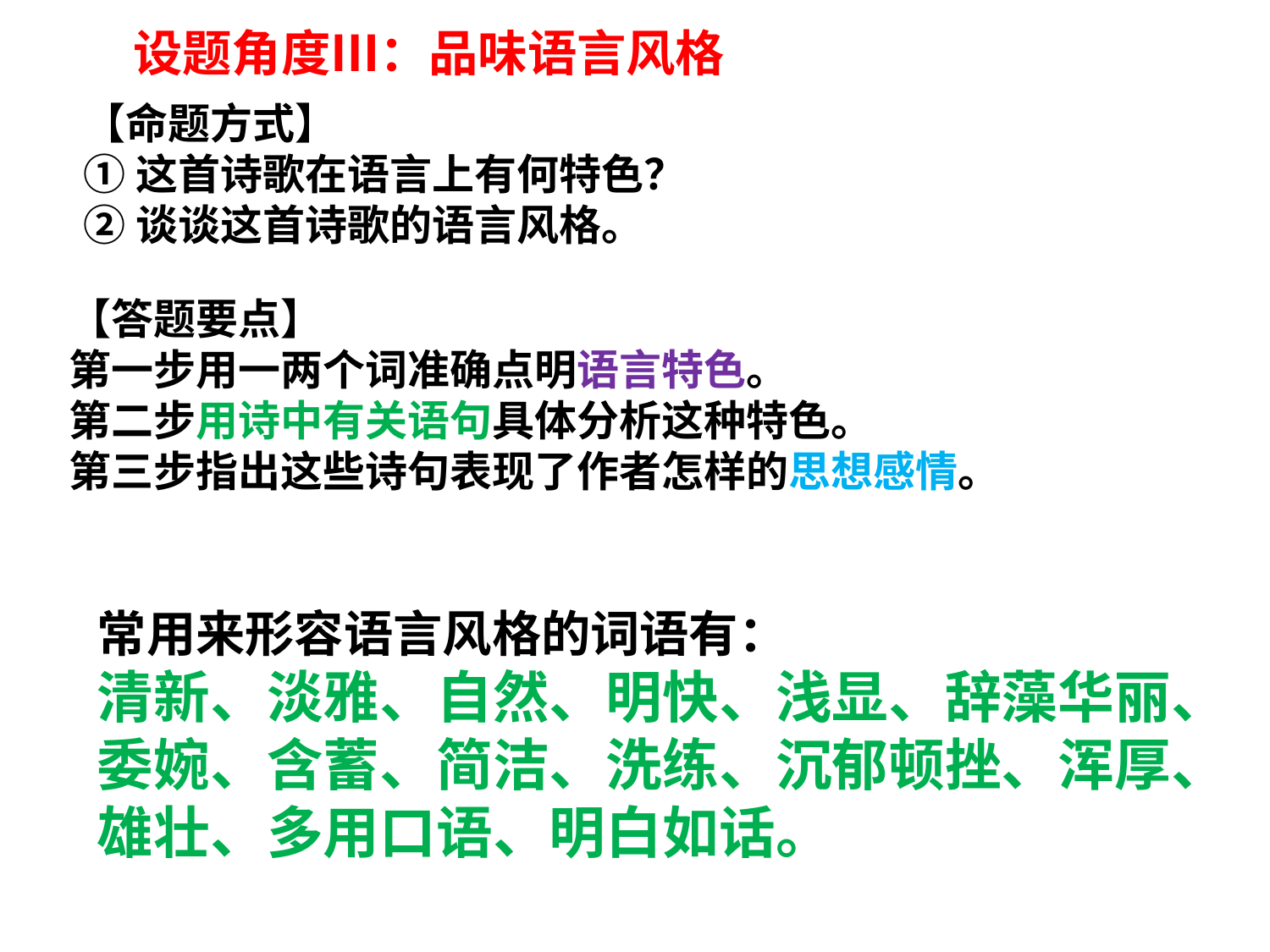

设题角度Ⅲ：品味语言风格
【命题方式】
①这首诗歌在语言上有何特色？
②谈谈这首诗歌的语言风格。
【答题要点】
第一步用一两个词准确点明语言特色。
第二步用诗中有关语句具体分析这种特色。
第三步指出这些诗句表现了作者怎样的思想感情。
常用来形容语言风格的词语有：
清新、淡雅、自然、明快、浅显、辞藻华丽、
委婉、含蓄、简洁、洗练、沉郁顿挫、浑厚、
雄壮、多用口语、明白如话。